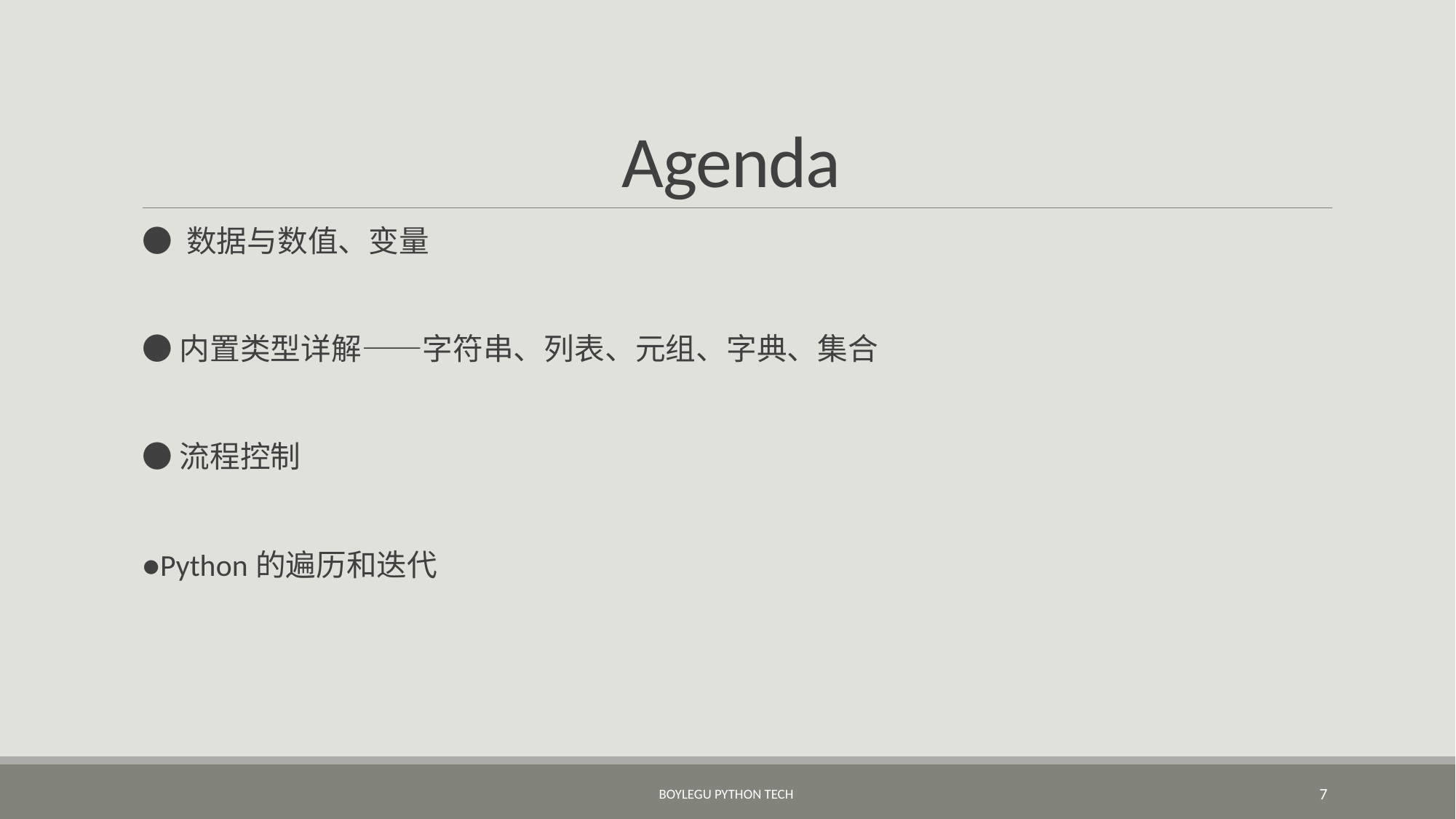

# Agenda
● 数据与数值、变量

●内置类型详解——字符串、列表、元组、字典、集合

●流程控制

●Python的遍历和迭代

BoyleGu Python Tech
7